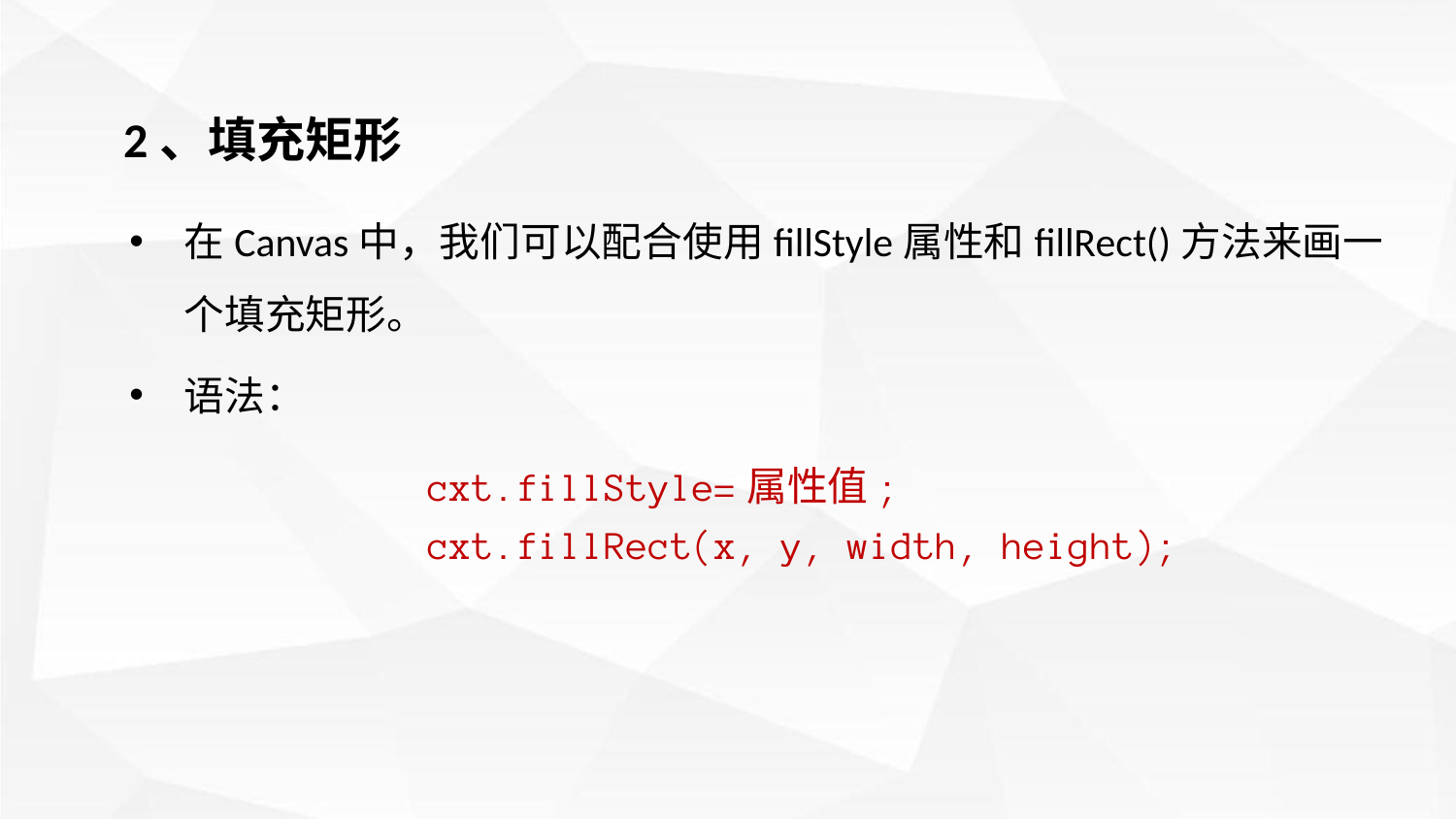

2、填充矩形
在Canvas中，我们可以配合使用fillStyle属性和fillRect()方法来画一个填充矩形。
语法：
cxt.fillStyle=属性值;
cxt.fillRect(x, y, width, height);